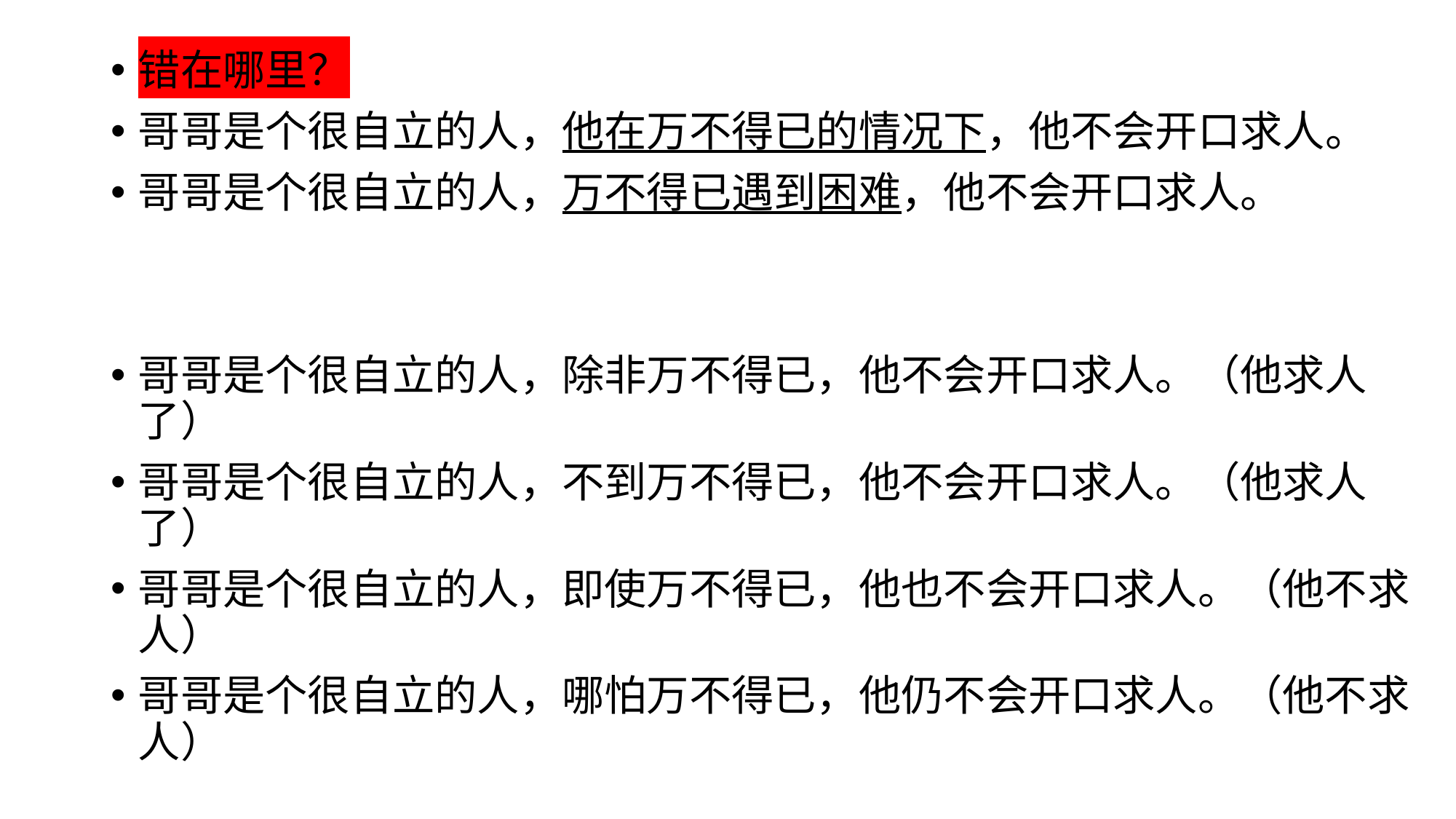

错在哪里？
哥哥是个很自立的人，他在万不得已的情况下，他不会开口求人。
哥哥是个很自立的人，万不得已遇到困难，他不会开口求人。

哥哥是个很自立的人，除非万不得已，他不会开口求人。（他求人了）
哥哥是个很自立的人，不到万不得已，他不会开口求人。（他求人了）
哥哥是个很自立的人，即使万不得已，他也不会开口求人。（他不求人）
哥哥是个很自立的人，哪怕万不得已，他仍不会开口求人。（他不求人）

#